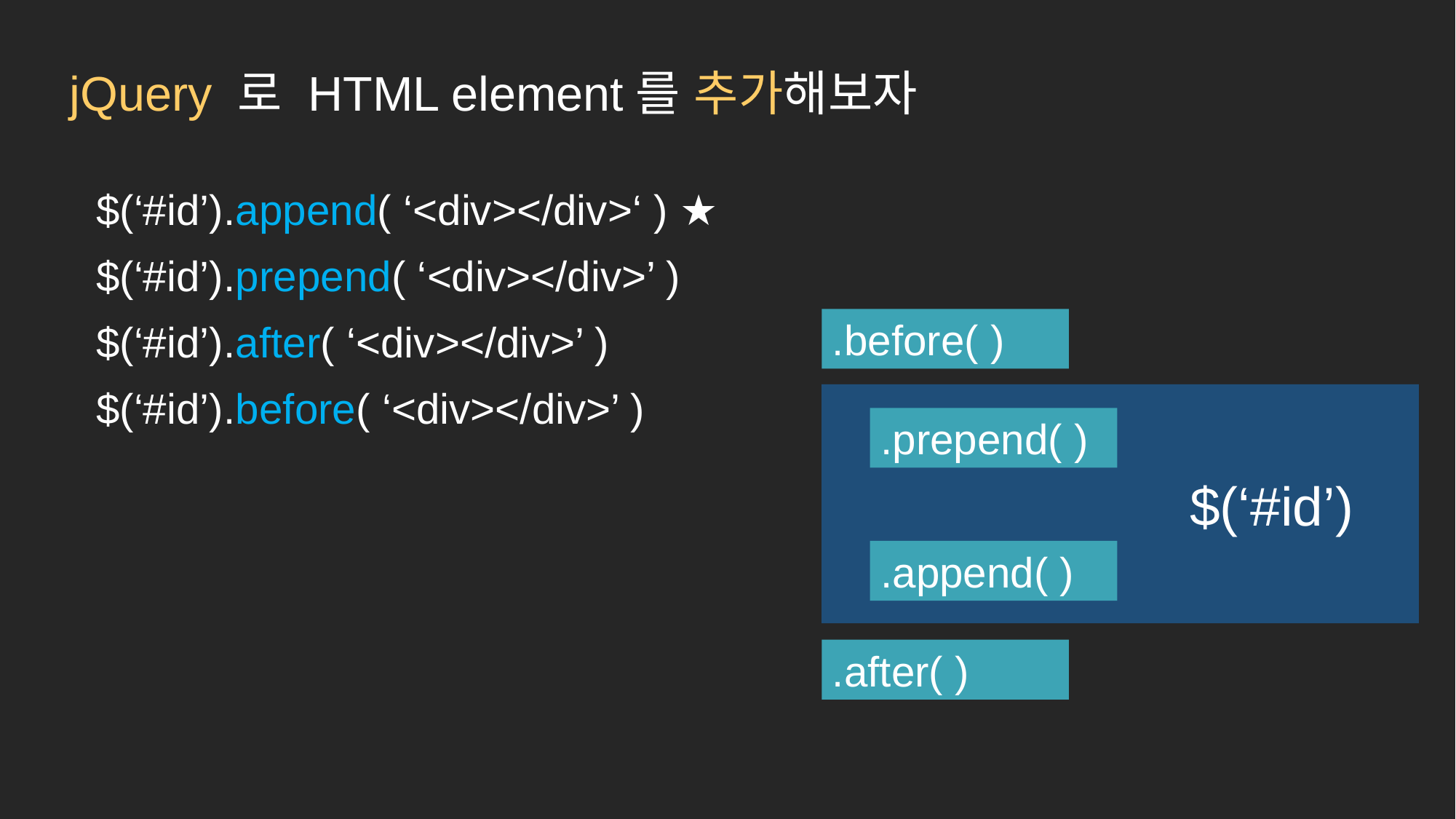

# jQuery 로 HTML element를 추가해보자
$(‘#id’).append( ‘<div></div>‘ ) ★
$(‘#id’).prepend( ‘<div></div>’ )
$(‘#id’).after( ‘<div></div>’ )
$(‘#id’).before( ‘<div></div>’ )
.before( )
$(‘#id’)
.prepend( )
.append( )
.after( )